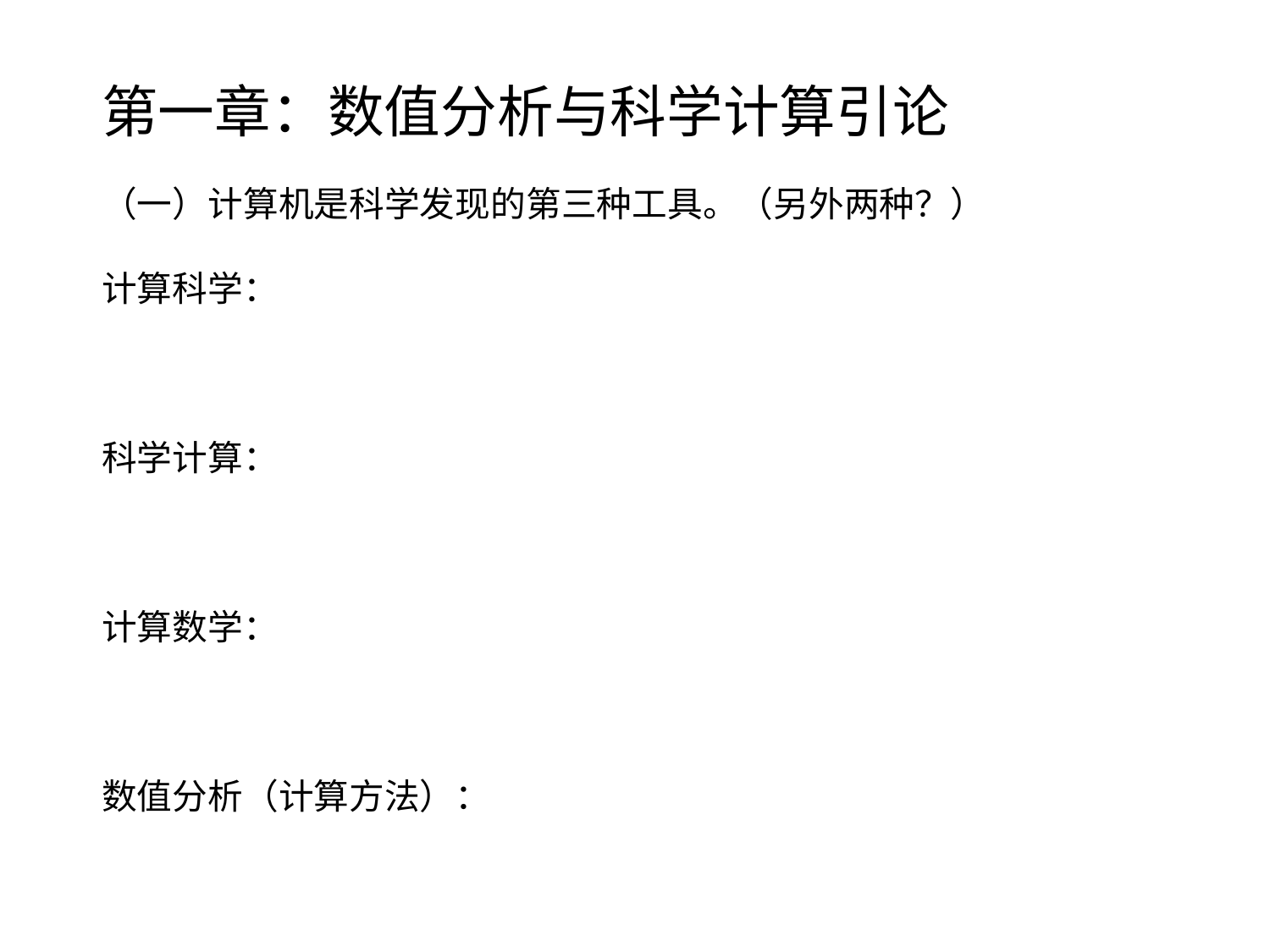

第一章：数值分析与科学计算引论

（一）计算机是科学发现的第三种工具。（另外两种？）

计算科学：

科学计算：

计算数学：

数值分析（计算方法）：